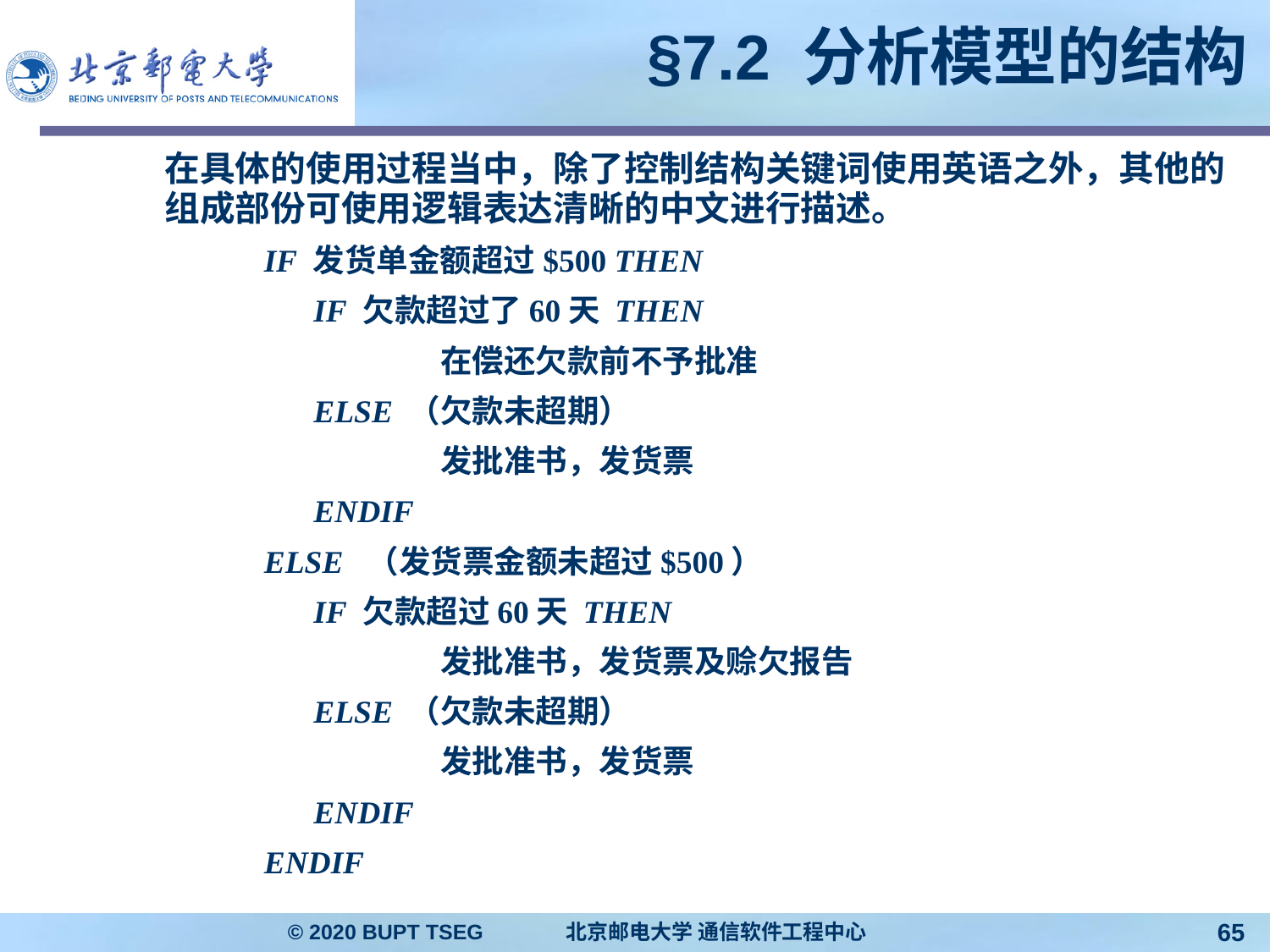

# §7.2 分析模型的结构
	在具体的使用过程当中，除了控制结构关键词使用英语之外，其他的组成部份可使用逻辑表达清晰的中文进行描述。
IF 发货单金额超过$500 THEN
	IF 欠款超过了60天 THEN
    		在偿还欠款前不予批准
	ELSE （欠款未超期）
    		发批准书，发货票
	ENDIF
ELSE  （发货票金额未超过$500）
	IF 欠款超过60天 THEN
    		发批准书，发货票及赊欠报告
	ELSE （欠款未超期）
    		发批准书，发货票
   	ENDIF
ENDIF
© 2020 BUPT TSEG             北京邮电大学 通信软件工程中心